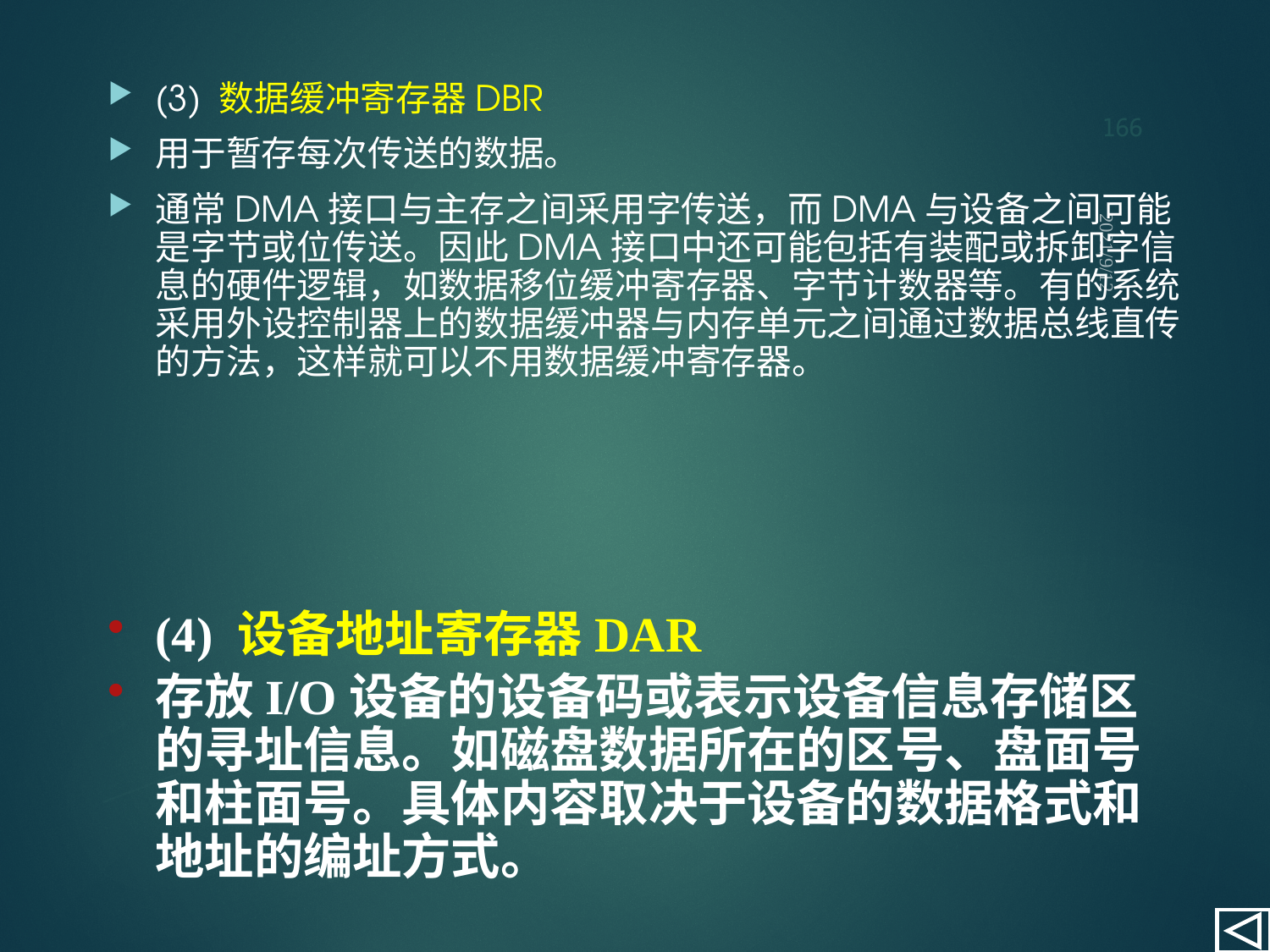

166
(3) 数据缓冲寄存器DBR
用于暂存每次传送的数据。
通常DMA接口与主存之间采用字传送，而DMA与设备之间可能是字节或位传送。因此DMA接口中还可能包括有装配或拆卸字信息的硬件逻辑，如数据移位缓冲寄存器、字节计数器等。有的系统采用外设控制器上的数据缓冲器与内存单元之间通过数据总线直传的方法，这样就可以不用数据缓冲寄存器。
2021/9/12
(4) 设备地址寄存器DAR
存放I/O设备的设备码或表示设备信息存储区的寻址信息。如磁盘数据所在的区号、盘面号和柱面号。具体内容取决于设备的数据格式和地址的编址方式。